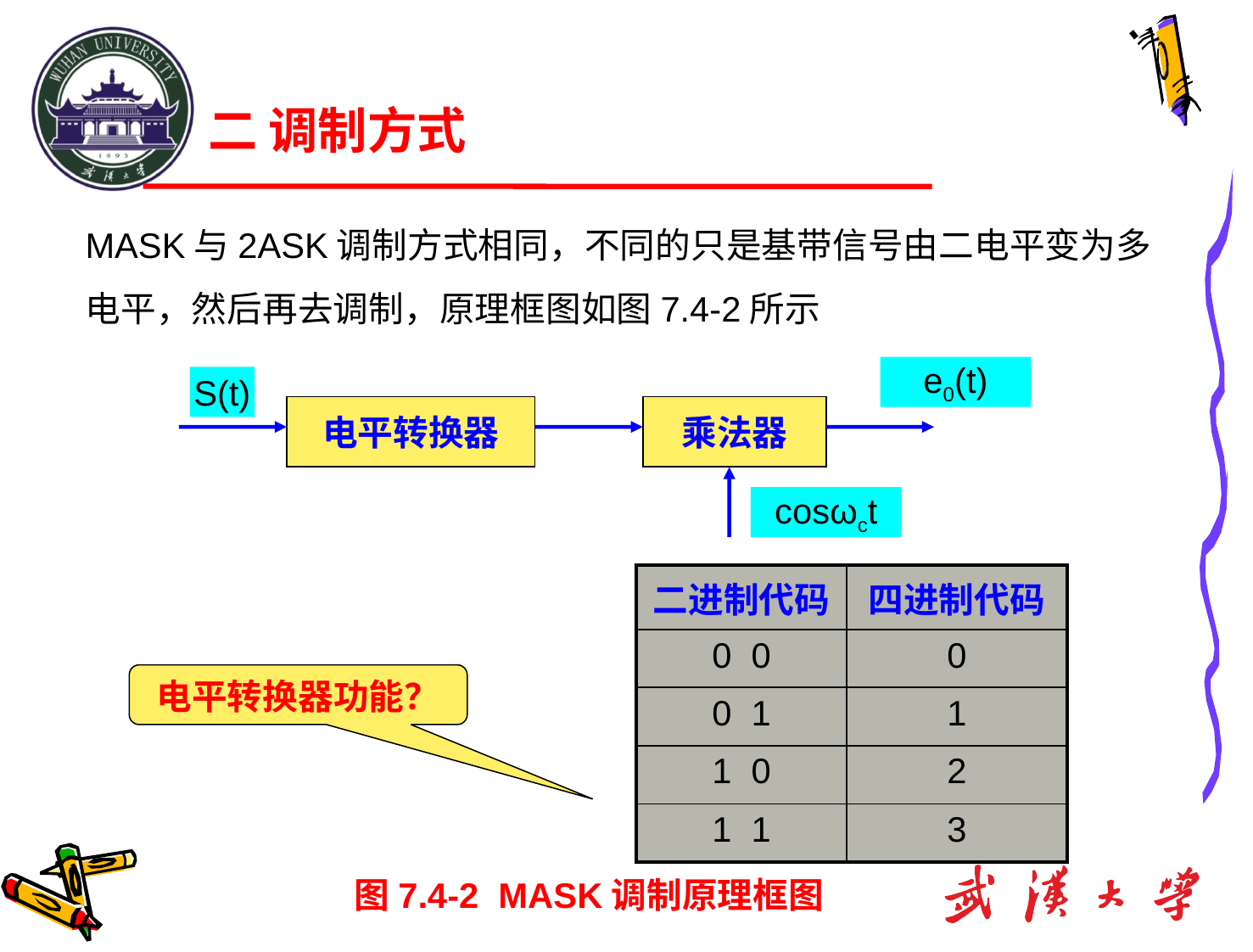

# 二 调制方式
MASK与2ASK调制方式相同，不同的只是基带信号由二电平变为多电平，然后再去调制，原理框图如图7.4-2所示
e0(t)
S(t)
电平转换器
乘法器

cosωct
| 二进制代码 | 四进制代码 |
| --- | --- |
| 0 0 | 0 |
| 0 1 | 1 |
| 1 0 | 2 |
| 1 1 | 3 |
电平转换器功能？

图7.4-2  MASK调制原理框图